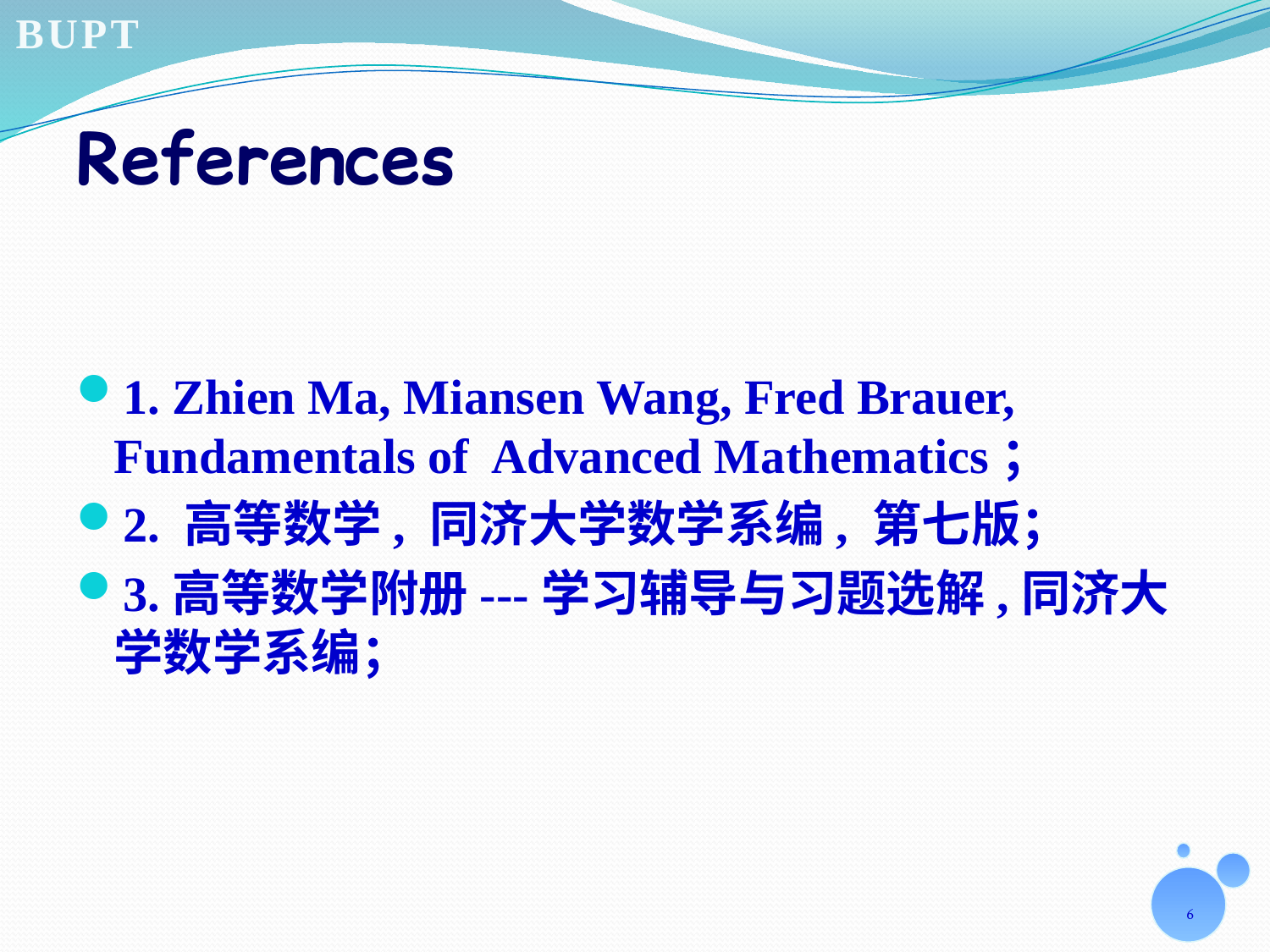

References
1. Zhien Ma, Miansen Wang, Fred Brauer, Fundamentals of  Advanced Mathematics；
2. 高等数学, 同济大学数学系编, 第七版；
3.高等数学附册---学习辅导与习题选解,同济大学数学系编；

6